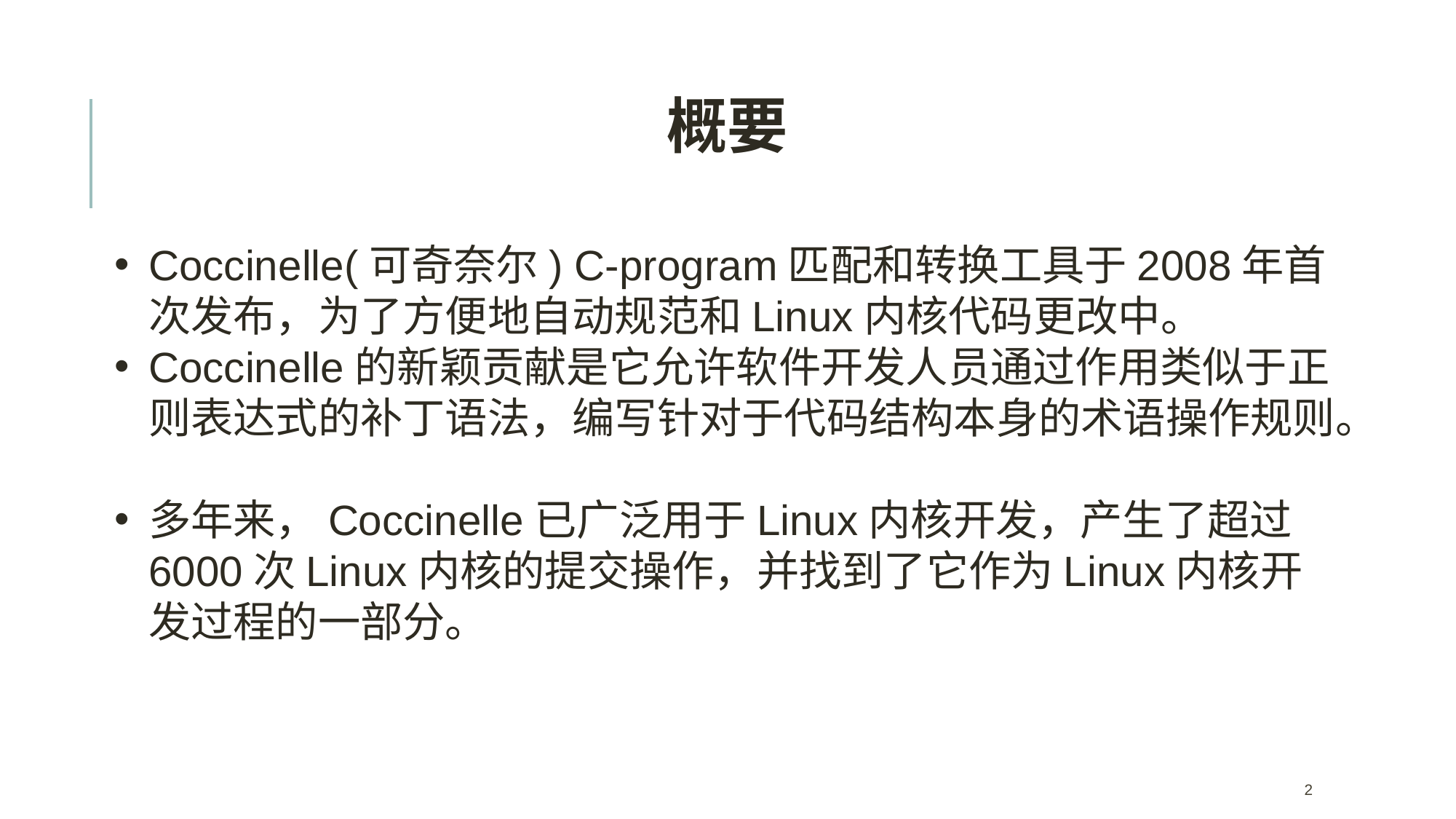

概要
Coccinelle(可奇奈尔) C-program匹配和转换工具于2008年首次发布，为了方便地自动规范和Linux内核代码更改中。
Coccinelle的新颖贡献是它允许软件开发人员通过作用类似于正则表达式的补丁语法，编写针对于代码结构本身的术语操作规则。
多年来，Coccinelle已广泛用于Linux内核开发，产生了超过6000次Linux内核的提交操作，并找到了它作为Linux内核开发过程的一部分。
2